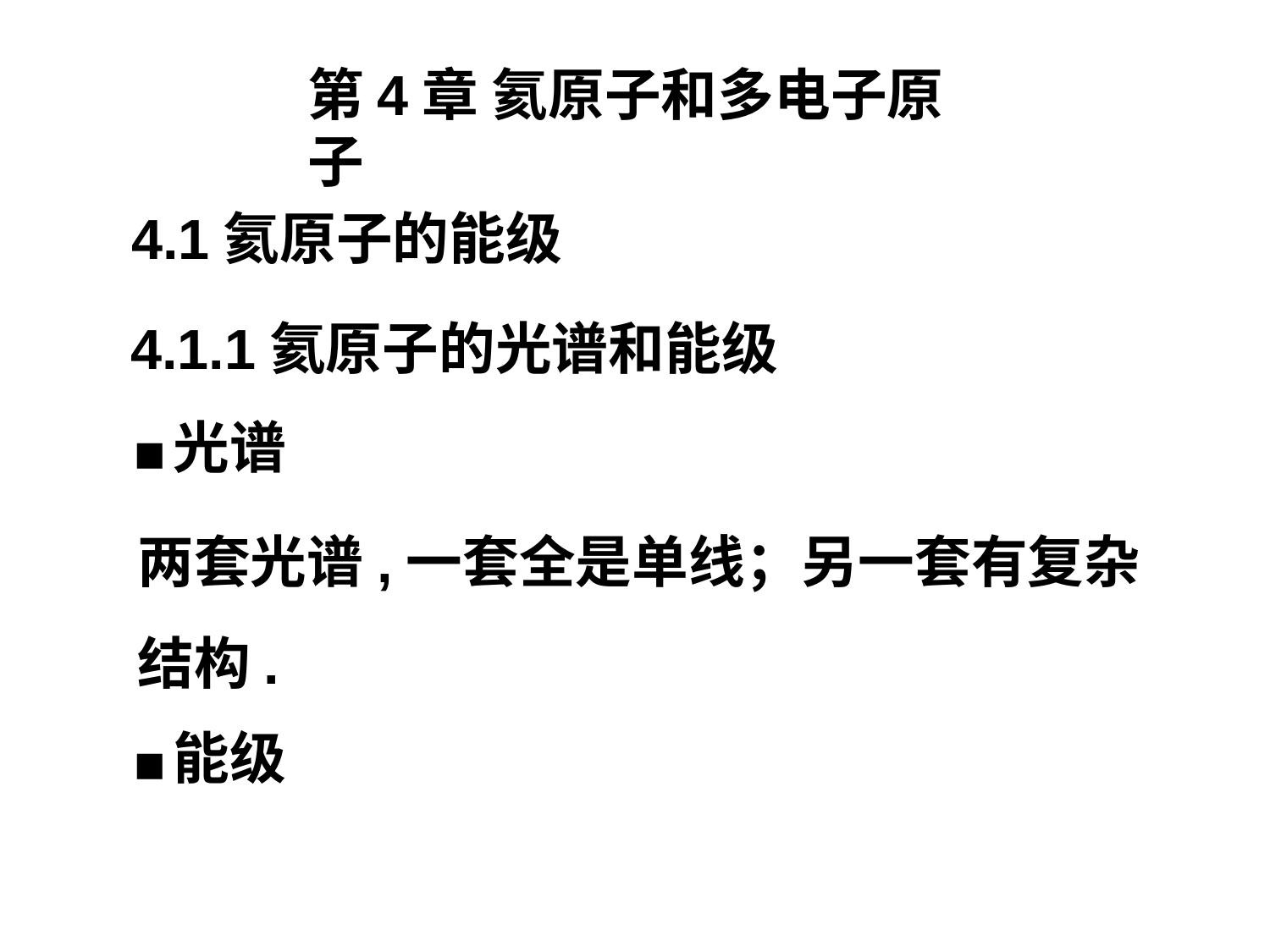

第4章 氦原子和多电子原子
4.1氦原子的能级
4.1.1氦原子的光谱和能级
■光谱
两套光谱,一套全是单线；另一套有复杂结构.
■能级